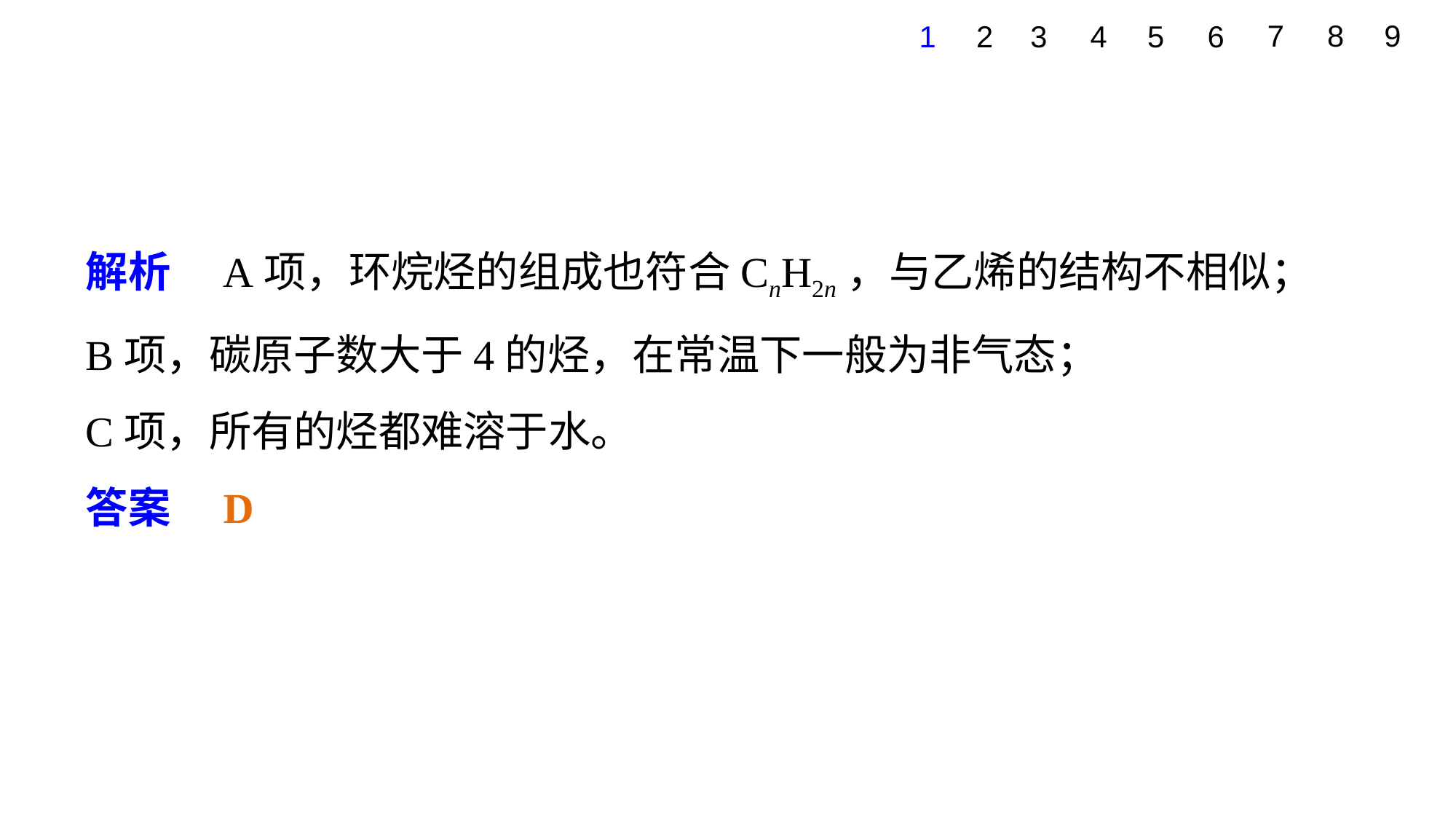

7
8
9
1
2
3
4
5
6
解析　A项，环烷烃的组成也符合CnH2n，与乙烯的结构不相似；
B项，碳原子数大于4的烃，在常温下一般为非气态；
C项，所有的烃都难溶于水。
答案　D